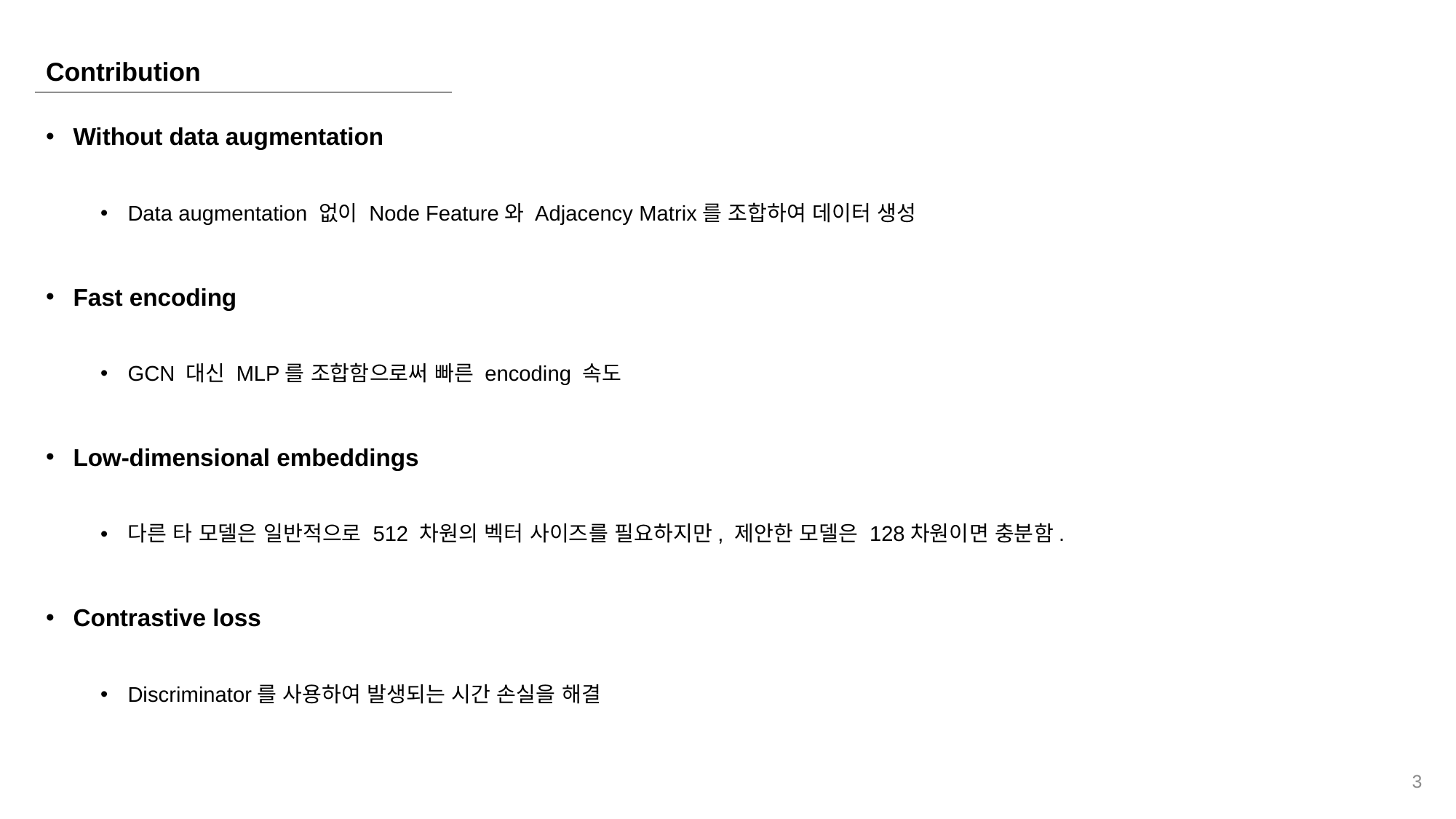

# Contribution
Without data augmentation

Data augmentation 없이 Node Feature와 Adjacency Matrix를 조합하여 데이터 생성

Fast encoding

GCN 대신 MLP를 조합함으로써 빠른 encoding 속도

Low-dimensional embeddings

다른 타 모델은 일반적으로 512 차원의 벡터 사이즈를 필요하지만, 제안한 모델은 128차원이면 충분함.

Contrastive loss

Discriminator를 사용하여 발생되는 시간 손실을 해결

3